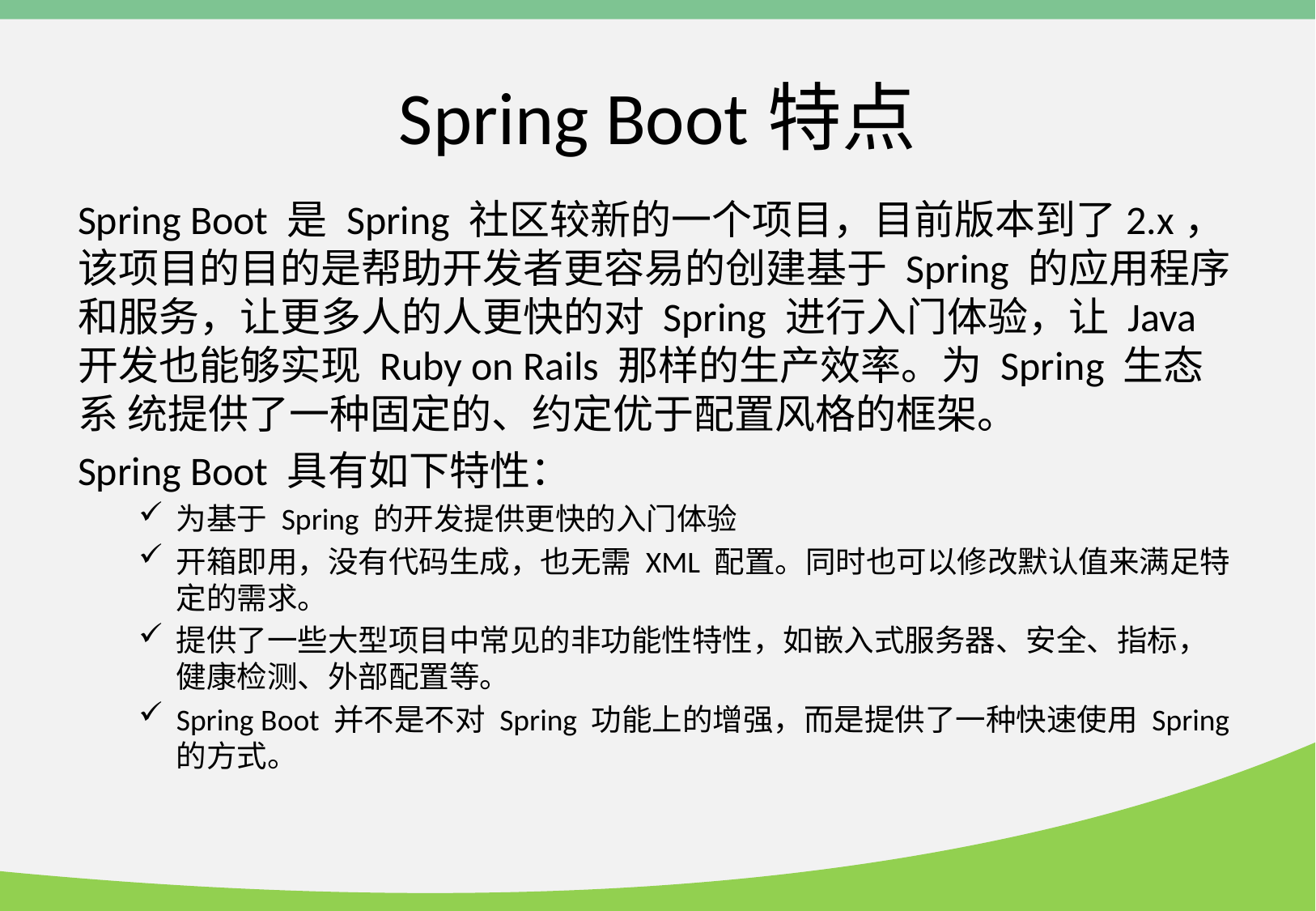

# Spring Boot特点
Spring Boot 是 Spring 社区较新的一个项目，目前版本到了2.x，该项目的目的是帮助开发者更容易的创建基于 Spring 的应用程序和服务，让更多人的人更快的对 Spring 进行入门体验，让 Java 开发也能够实现 Ruby on Rails 那样的生产效率。为 Spring 生态系 统提供了一种固定的、约定优于配置风格的框架。
Spring Boot 具有如下特性：
为基于 Spring 的开发提供更快的入门体验
开箱即用，没有代码生成，也无需 XML 配置。同时也可以修改默认值来满足特定的需求。
提供了一些大型项目中常见的非功能性特性，如嵌入式服务器、安全、指标，健康检测、外部配置等。
Spring Boot 并不是不对 Spring 功能上的增强，而是提供了一种快速使用 Spring 的方式。